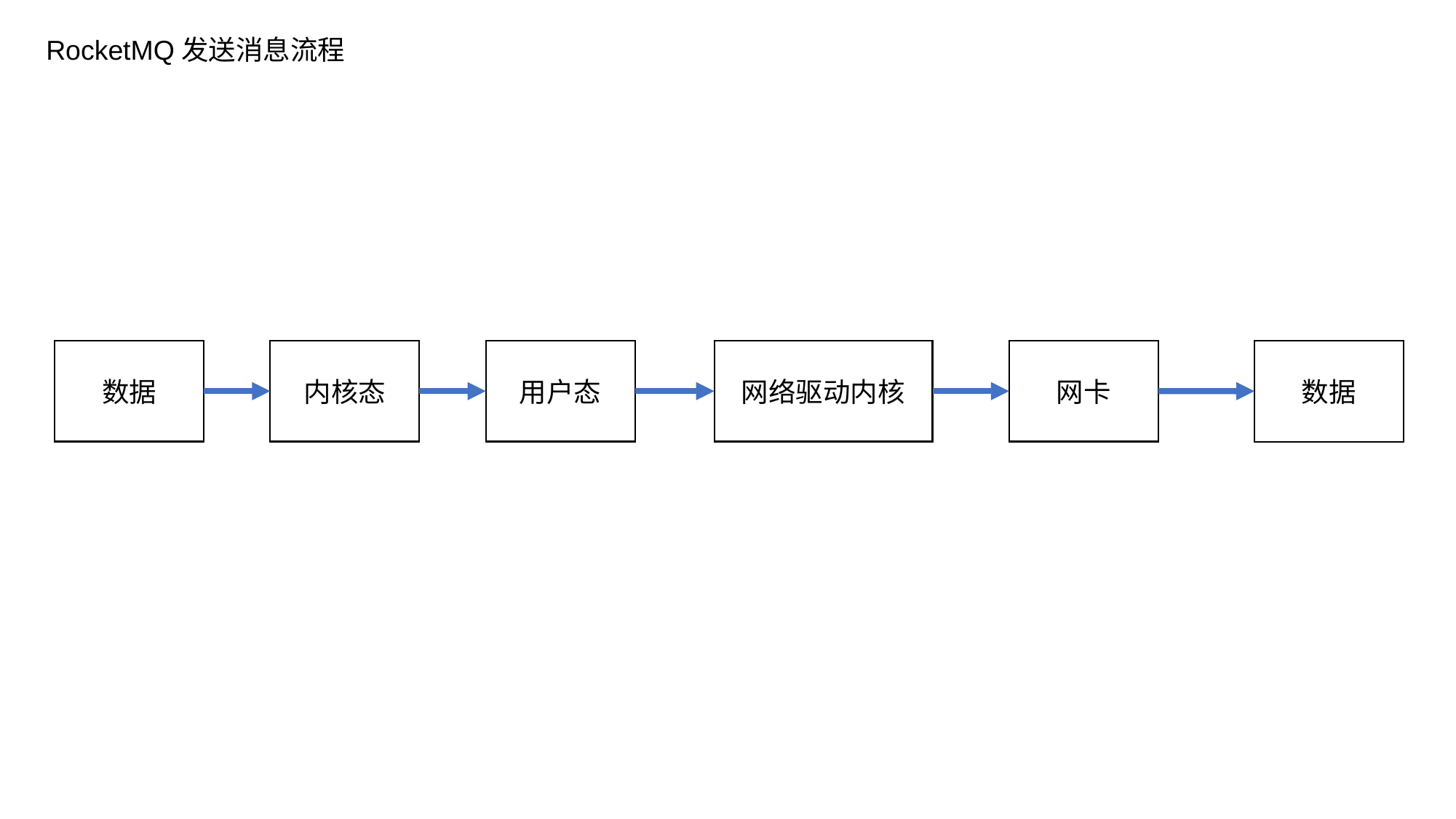

RocketMQ发送消息流程
网卡
用户态
内核态
数据
网络驱动内核
数据